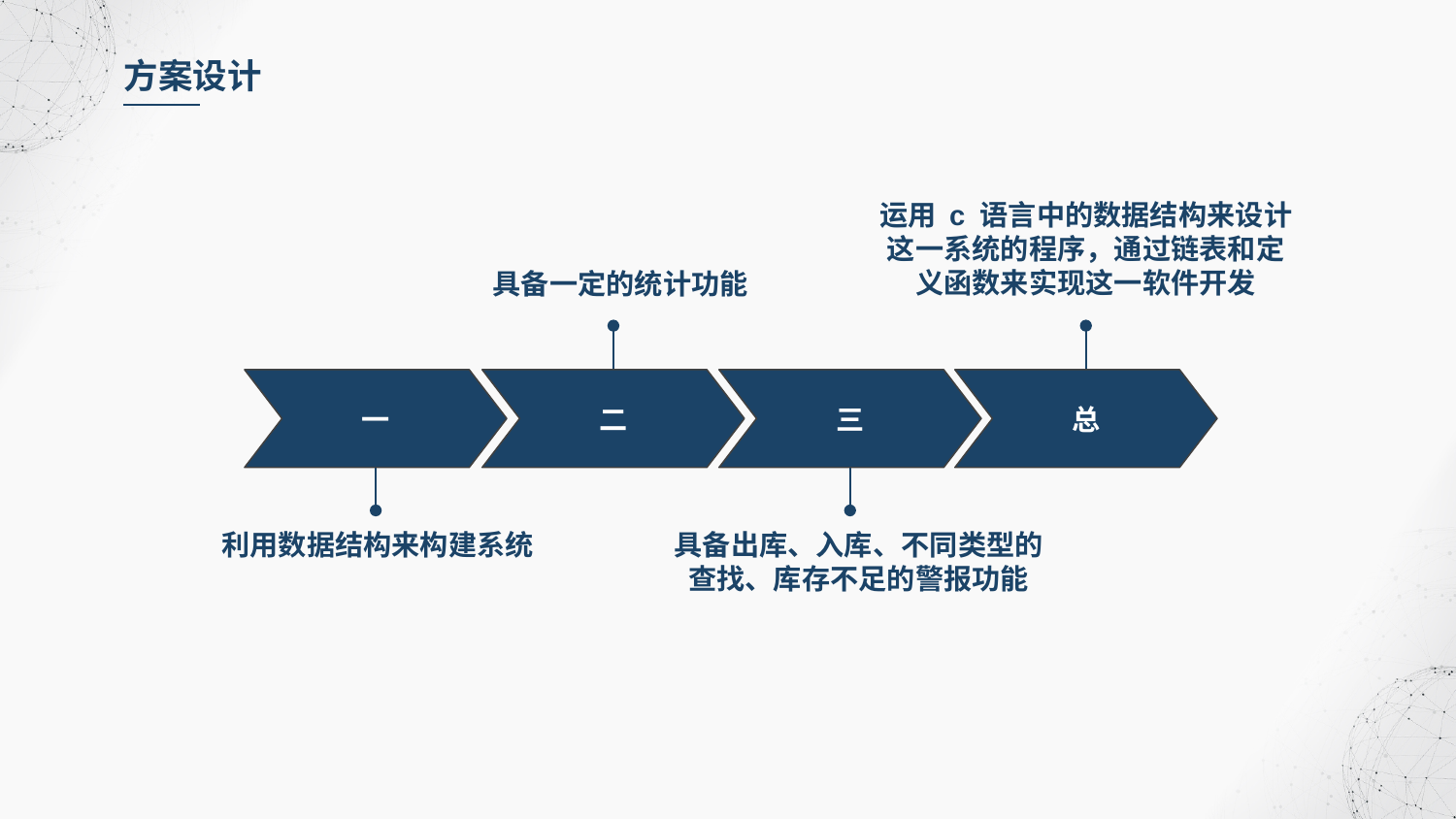

方案设计
运用 c 语言中的数据结构来设计这一系统的程序，通过链表和定义函数来实现这一软件开发
具备一定的统计功能
一
二
三
总
具备出库、入库、不同类型的查找、库存不足的警报功能
利用数据结构来构建系统